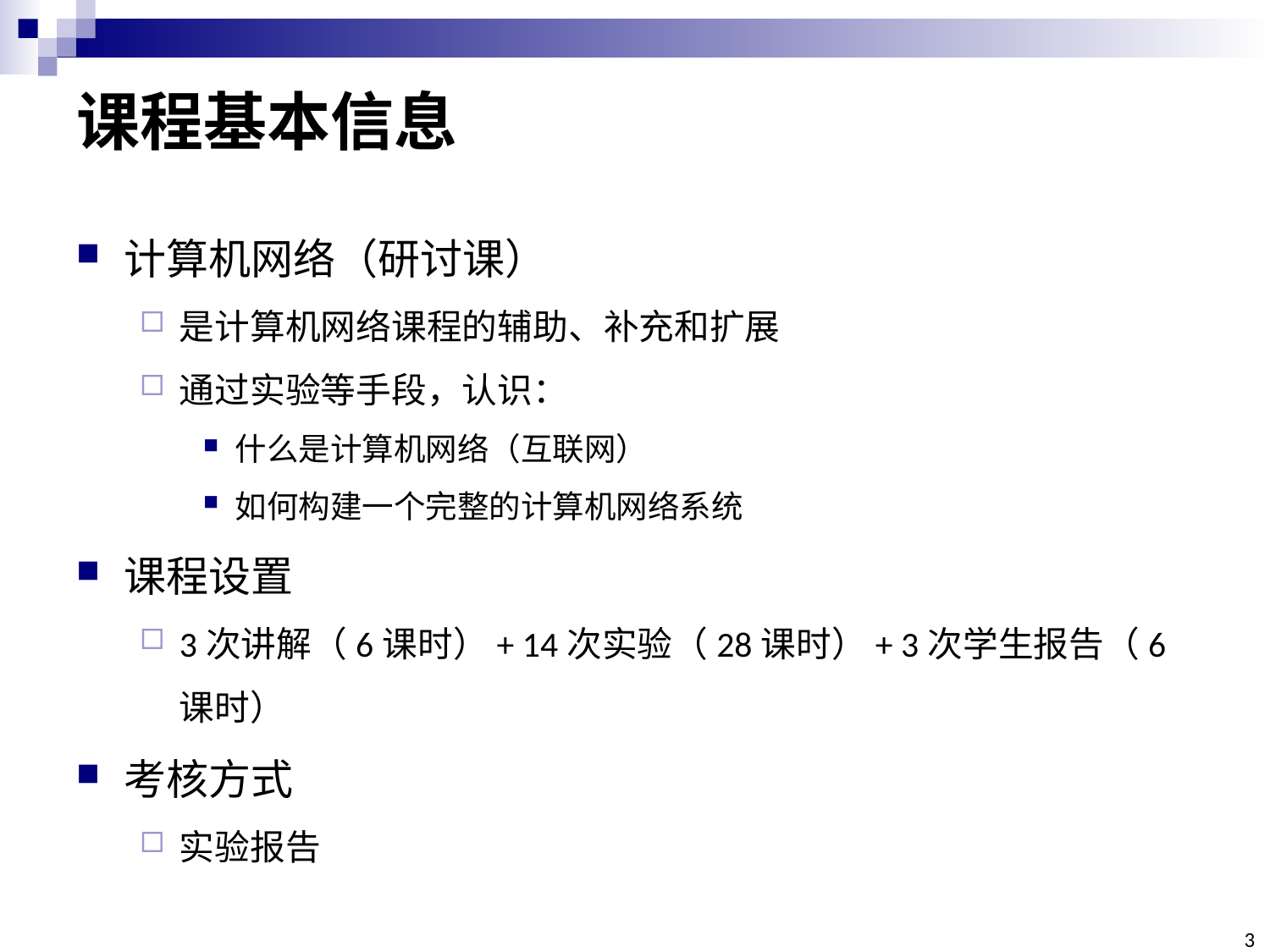

# 课程基本信息
计算机网络（研讨课）
是计算机网络课程的辅助、补充和扩展
通过实验等手段，认识：
什么是计算机网络（互联网）
如何构建一个完整的计算机网络系统
课程设置
3次讲解（6课时）+ 14次实验（28课时）+ 3次学生报告（6课时）
考核方式
实验报告
3